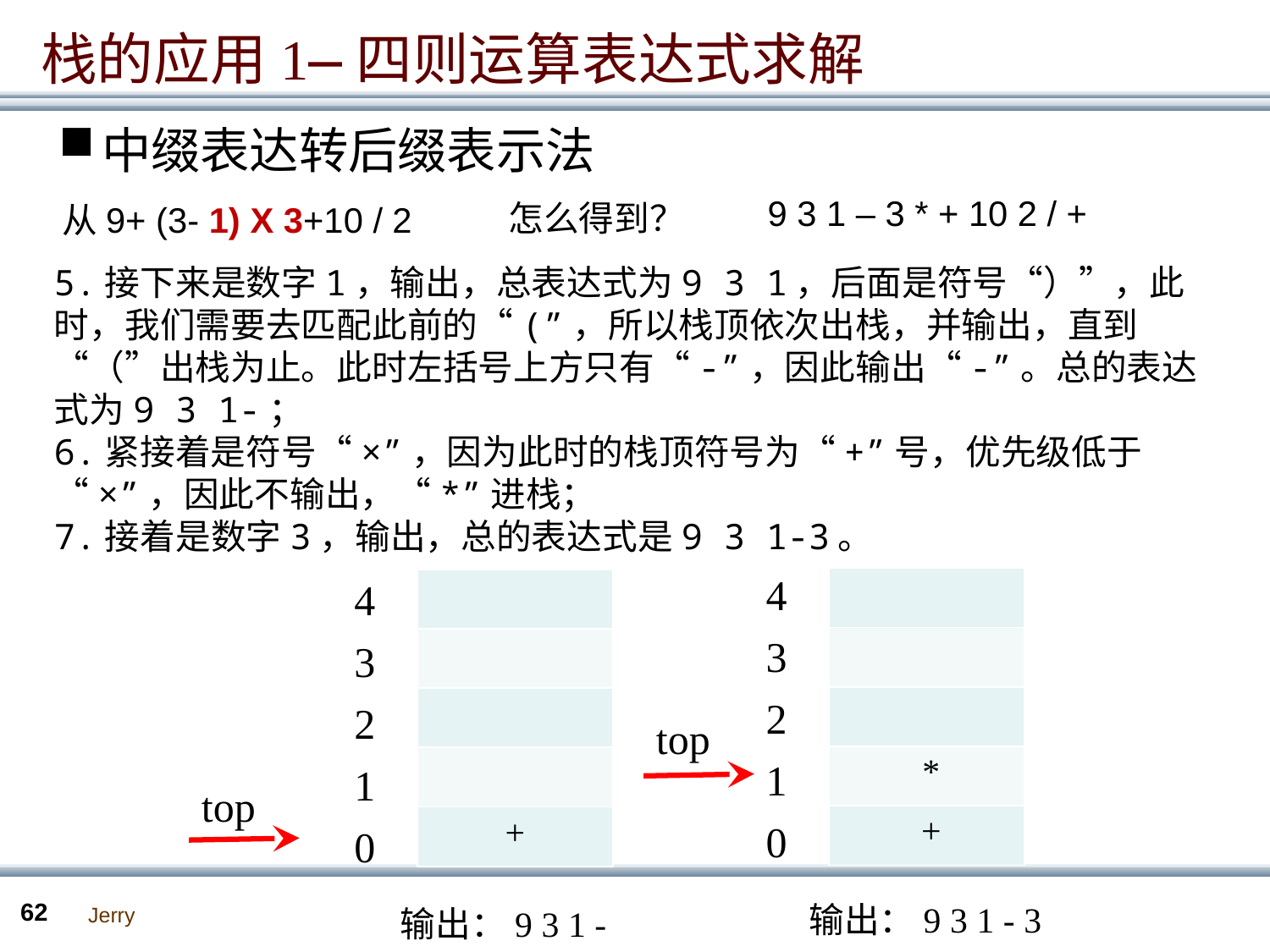

栈的应用1—四则运算表达式求解
中缀表达转后缀表示法
9 3 1 – 3 * + 10 2 / +
怎么得到？
从9+ (3- 1) X 3+10 / 2
5.接下来是数字1，输出，总表达式为9 3 1，后面是符号“）”，此时，我们需要去匹配此前的“(”，所以栈顶依次出栈，并输出，直到“（”出栈为止。此时左括号上方只有“-”，因此输出“-”。总的表达式为9 3 1-；
6.紧接着是符号“×”，因为此时的栈顶符号为“+”号，优先级低于“×”，因此不输出，“*”进栈；
7.接着是数字3，输出，总的表达式是9 3 1-3。
4
4
|  |
| --- |
|  |
|  |
| \* |
| + |
|  |
| --- |
|  |
|  |
|  |
| + |
3
3
2
2
top
1
1
top
0
0
输出：9 3 1 - 3
输出：9 3 1 -